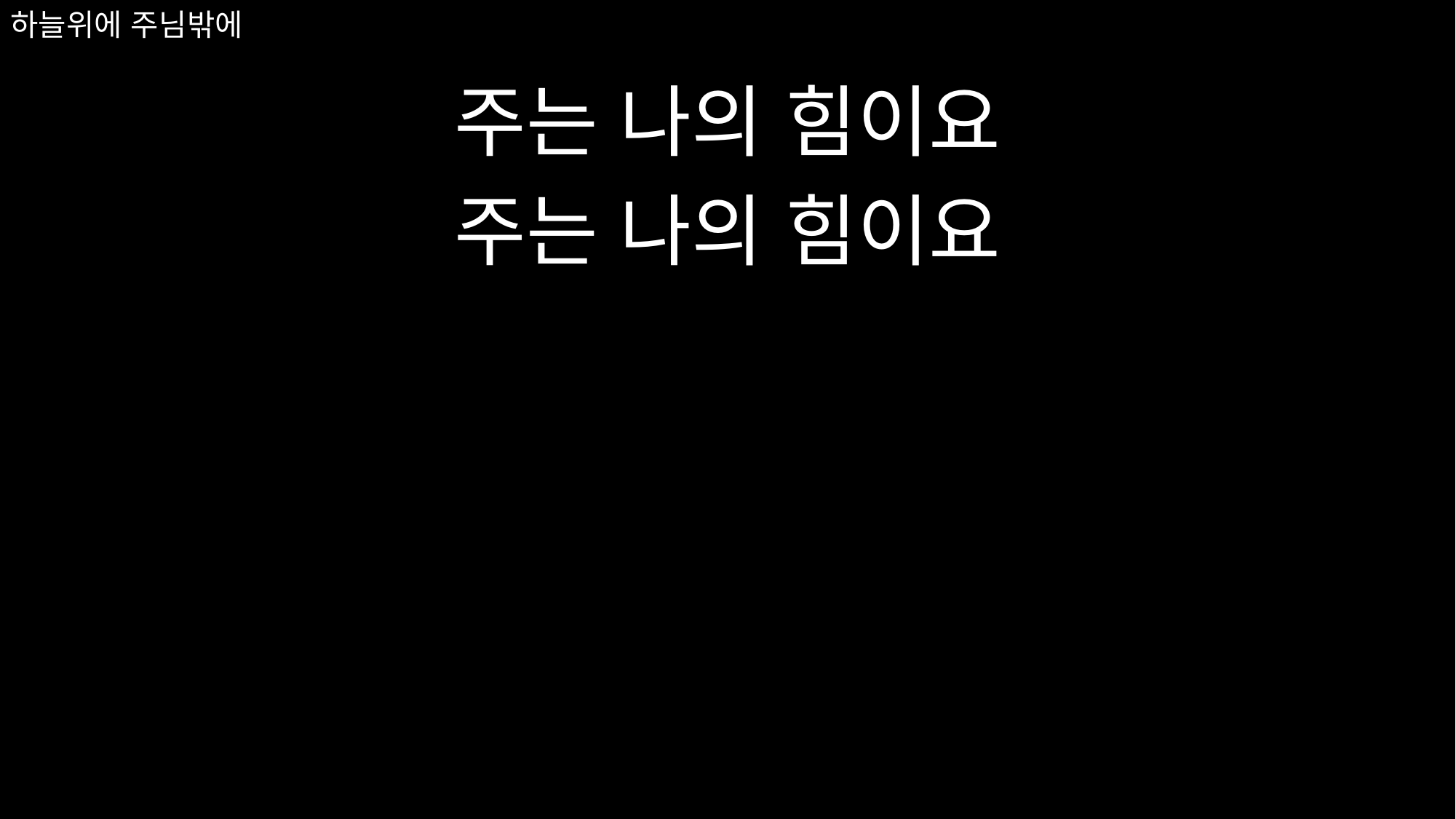

주는 나의 힘이요
주는 나의 힘이요

# 하늘위에 주님밖에